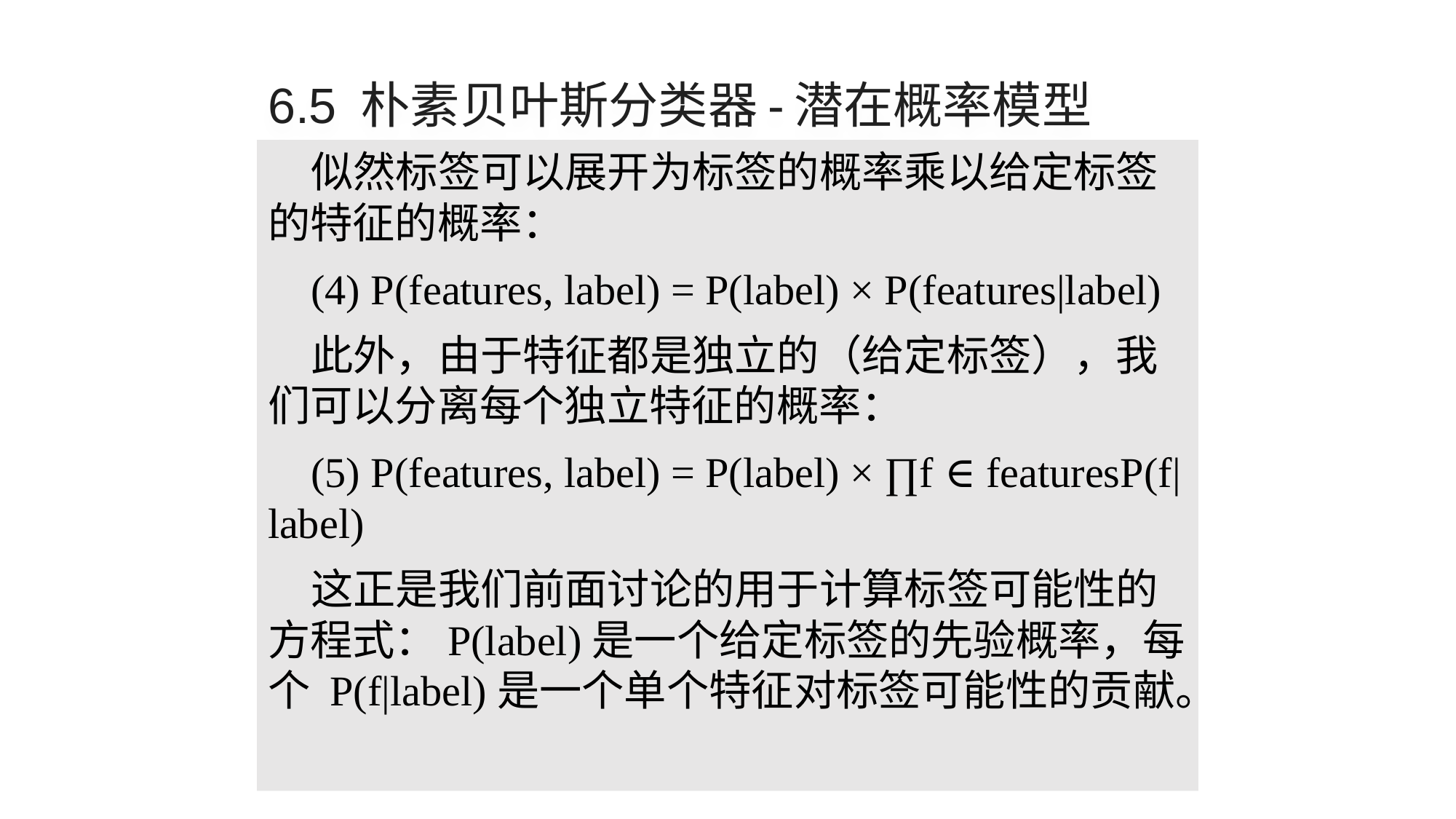

# 6.5 朴素贝叶斯分类器-潜在概率模型
似然标签可以展开为标签的概率乘以给定标签的特征的概率：
(4) P(features, label) = P(label) × P(features|label)
此外，由于特征都是独立的（给定标签），我们可以分离每个独立特征的概率：
(5) P(features, label) = P(label) × ∏f ∈ featuresP(f|label)
这正是我们前面讨论的用于计算标签可能性的方程式：P(label)是一个给定标签的先验概率，每个 P(f|label)是一个单个特征对标签可能性的贡献。